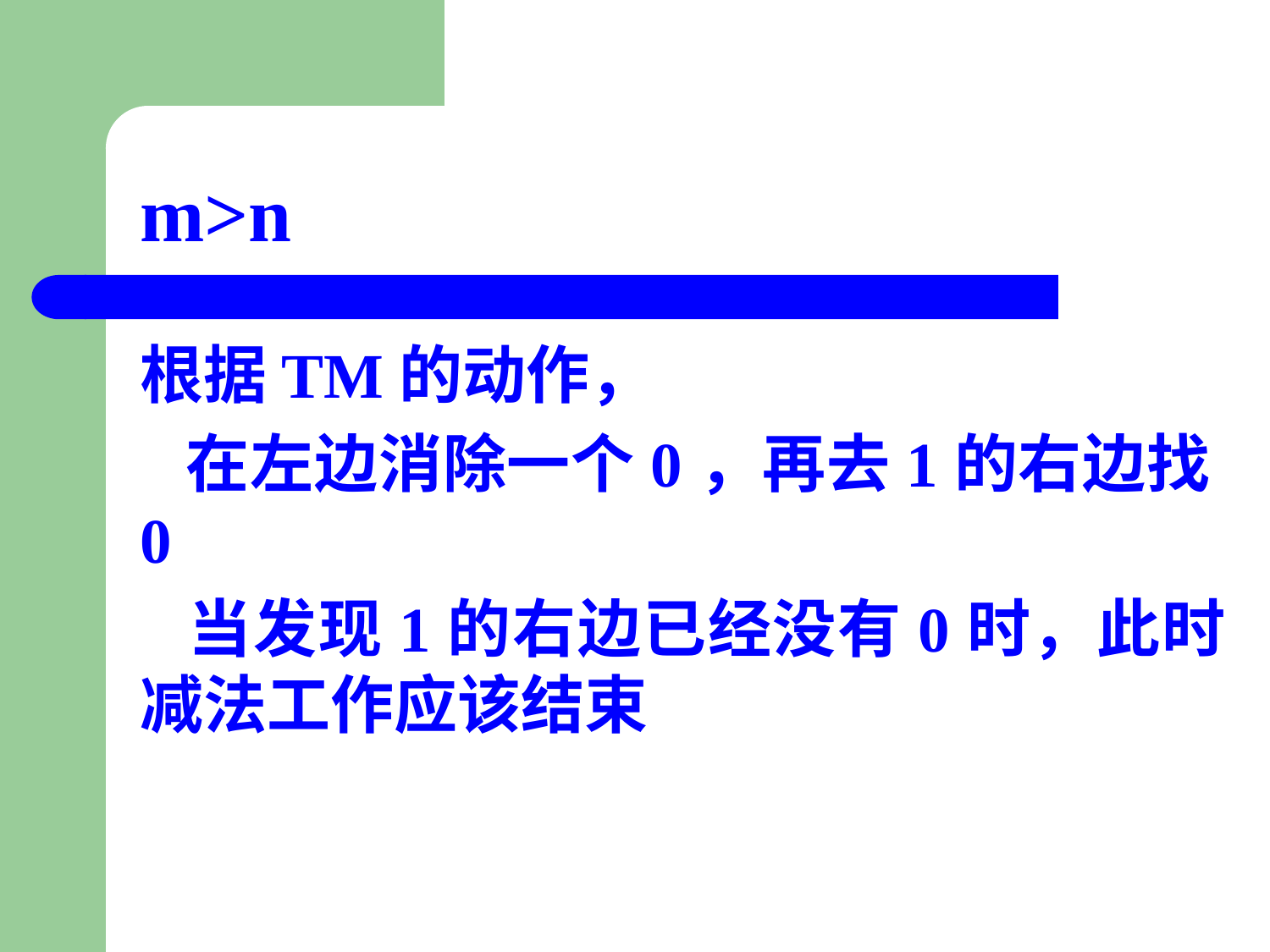

# m>n
根据TM的动作，
  在左边消除一个0，再去1的右边找0
  当发现1的右边已经没有0时，此时减法工作应该结束